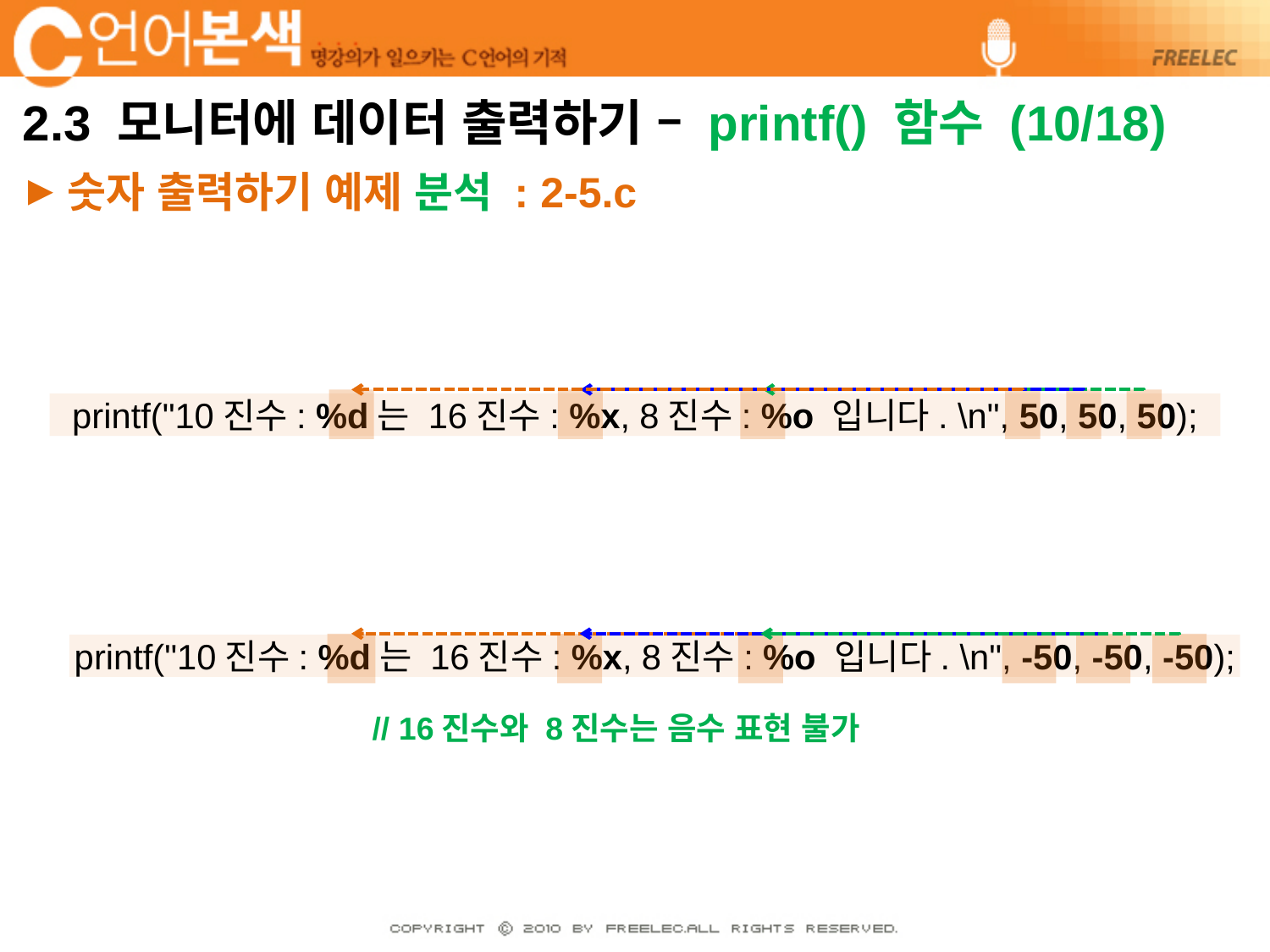

# 2.3 모니터에 데이터 출력하기 – printf() 함수 (10/18)
숫자 출력하기 예제 분석 : 2-5.c

printf("10진수: %d는 16진수: %x, 8진수: %o 입니다. \n", 50, 50, 50);

printf("10진수: %d는 16진수: %x, 8진수: %o 입니다. \n", -50, -50, -50);
// 16진수와 8진수는 음수 표현 불가